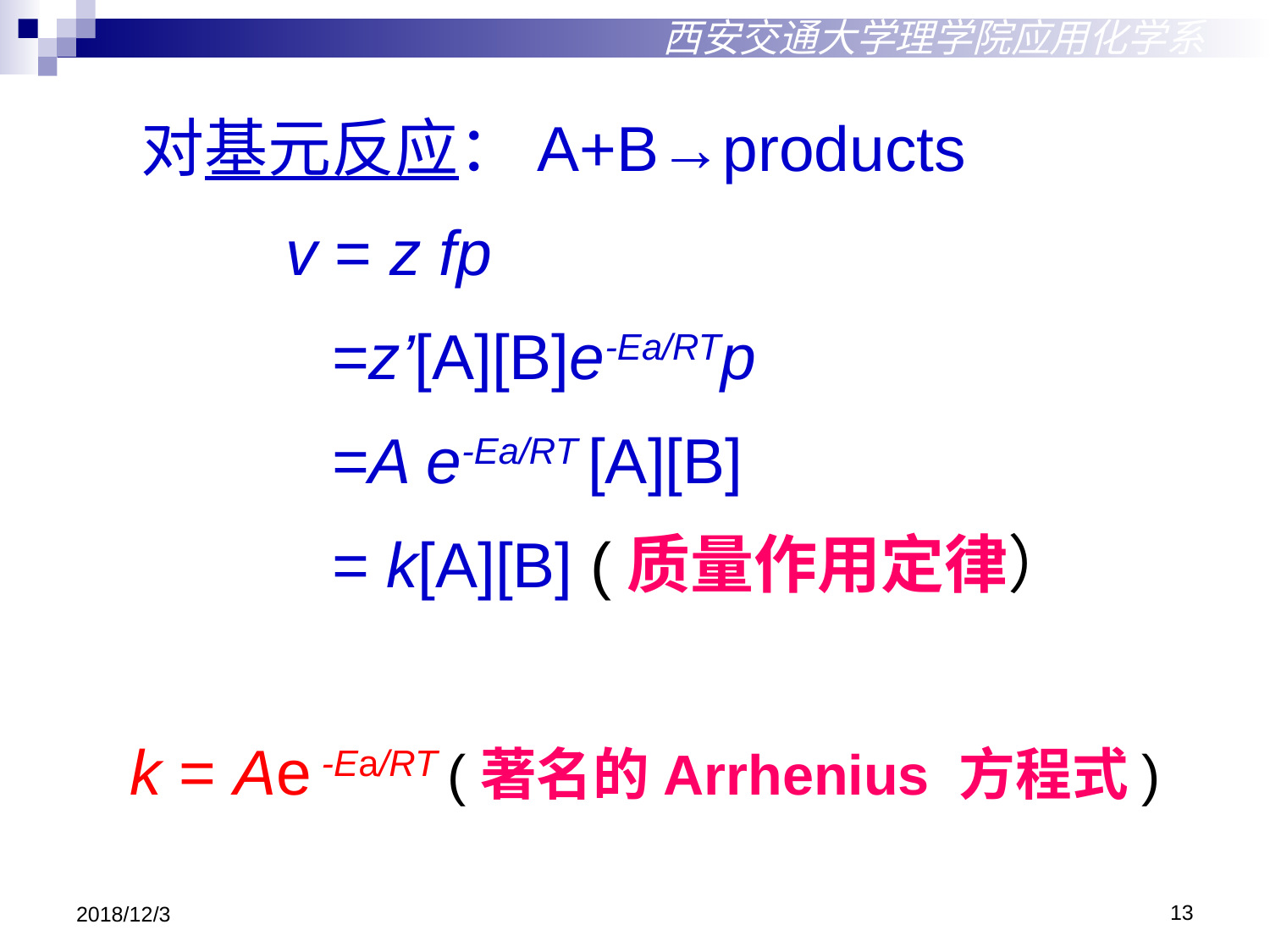

西安交通大学理学院应用化学系
对基元反应：A+B→products
 v = z fp
=z’[A][B]e-Ea/RTp
=A e-Ea/RT [A][B]
= k[A][B] (质量作用定律）

 k = Ae -Ea/RT (著名的Arrhenius 方程式)
2018/12/3
13